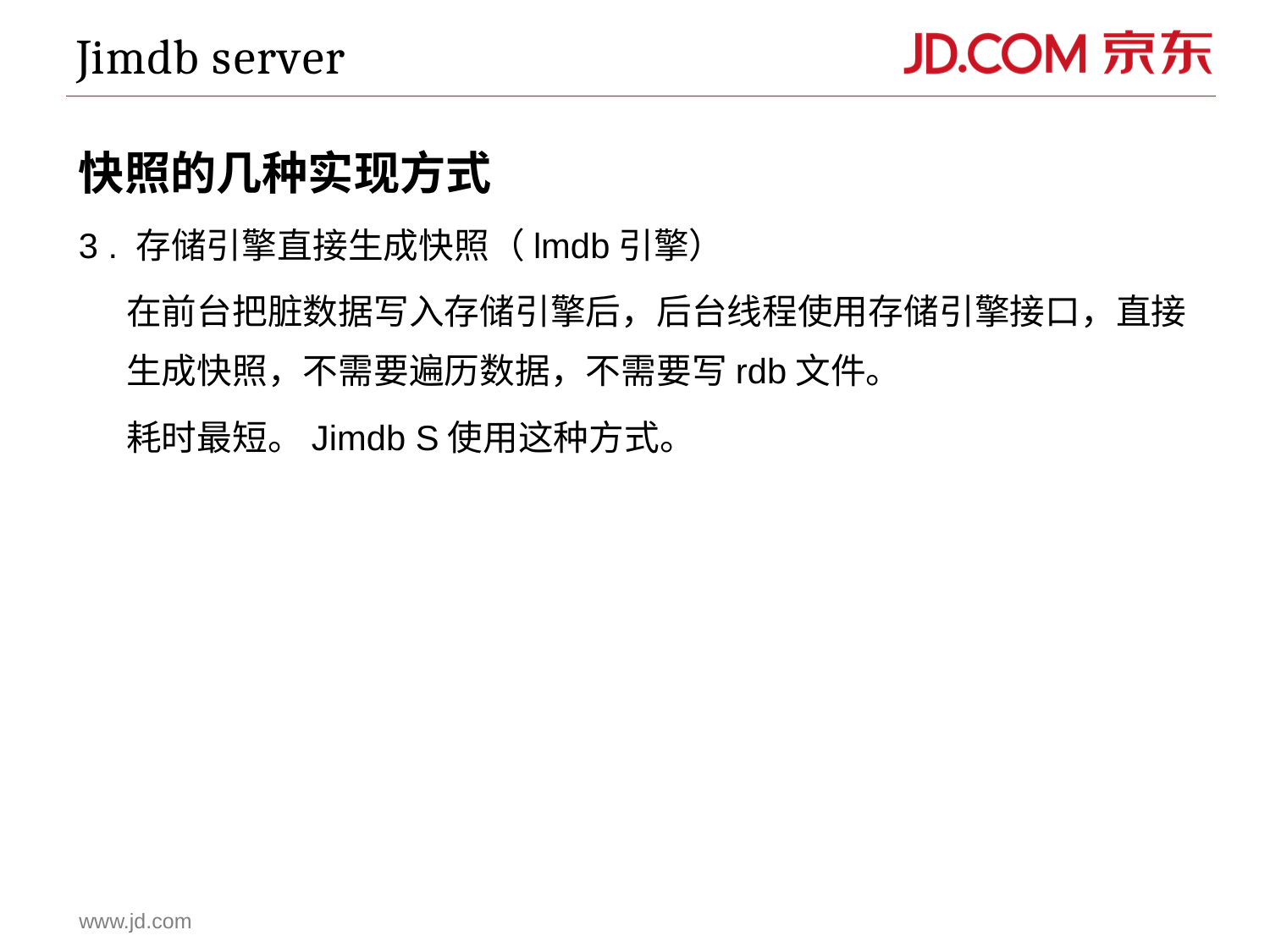

Jimdb server
快照的几种实现方式
3 . 存储引擎直接生成快照（lmdb引擎）
	在前台把脏数据写入存储引擎后，后台线程使用存储引擎接口，直接生成快照，不需要遍历数据，不需要写rdb文件。
	耗时最短。Jimdb S使用这种方式。